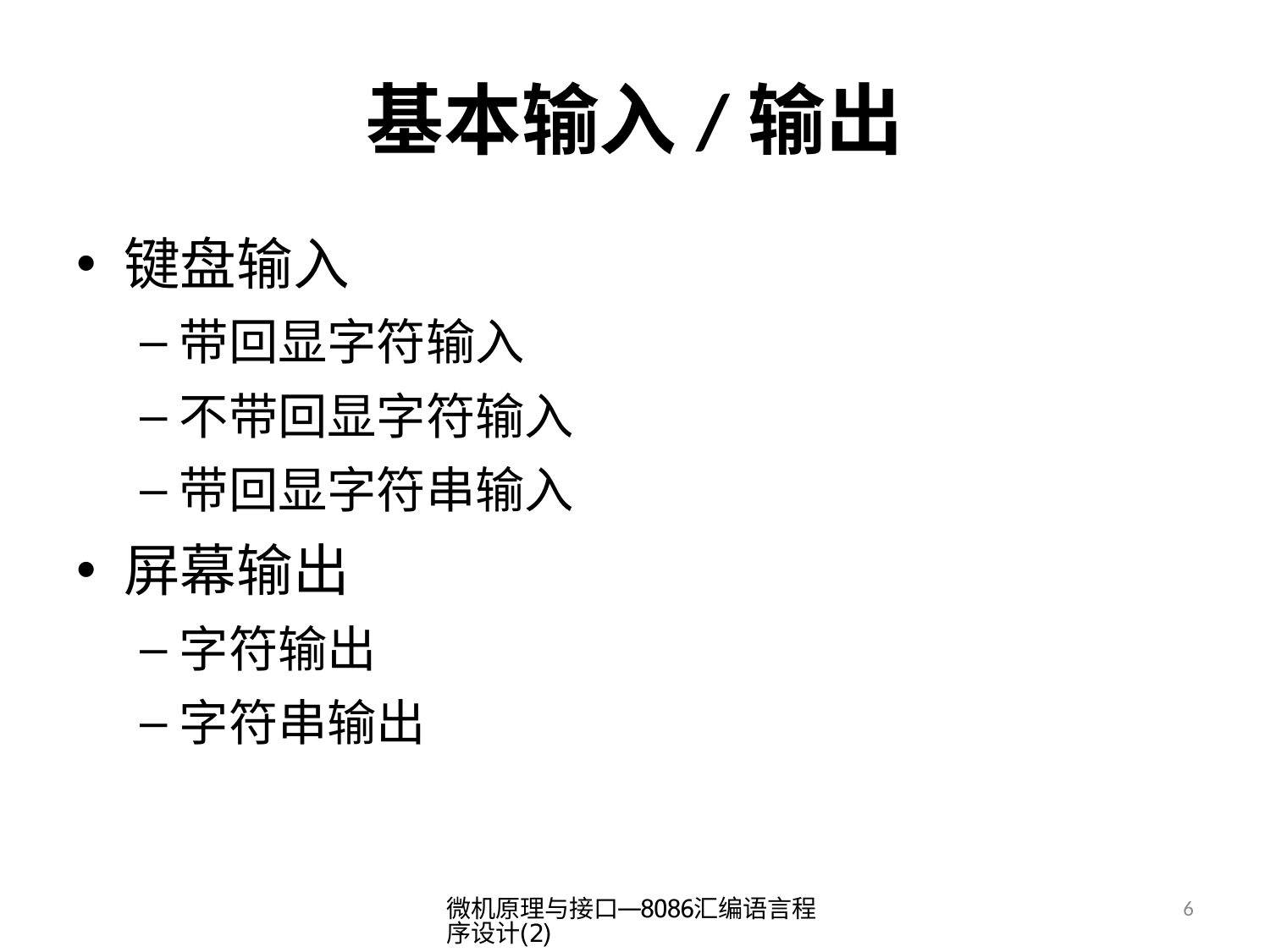

# 基本输入/输出
键盘输入
带回显字符输入
不带回显字符输入
带回显字符串输入
屏幕输出
字符输出
字符串输出
微机原理与接口—8086汇编语言程序设计(2)
6